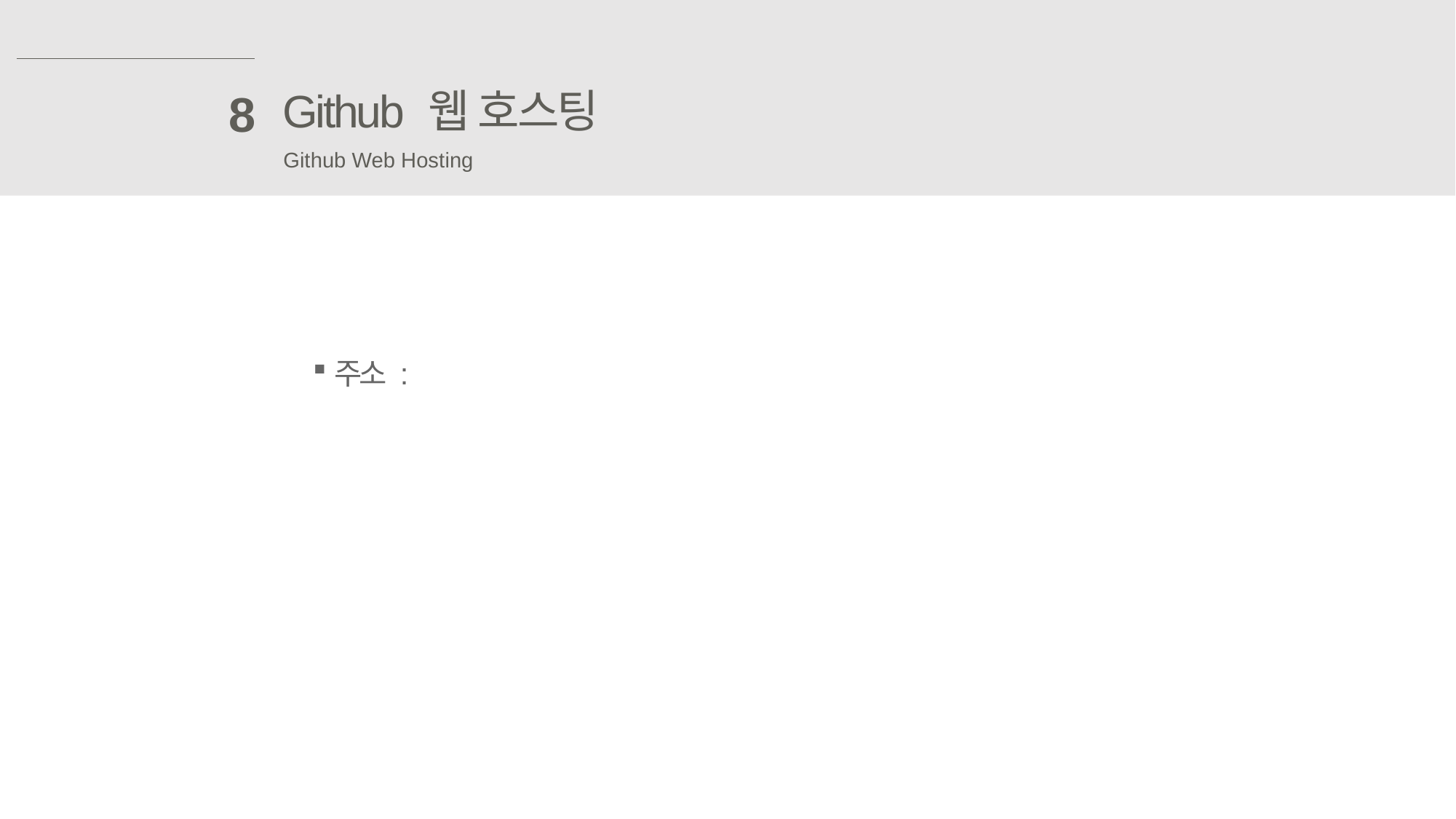

Github 웹 호스팅
8
Github Web Hosting
주소 :